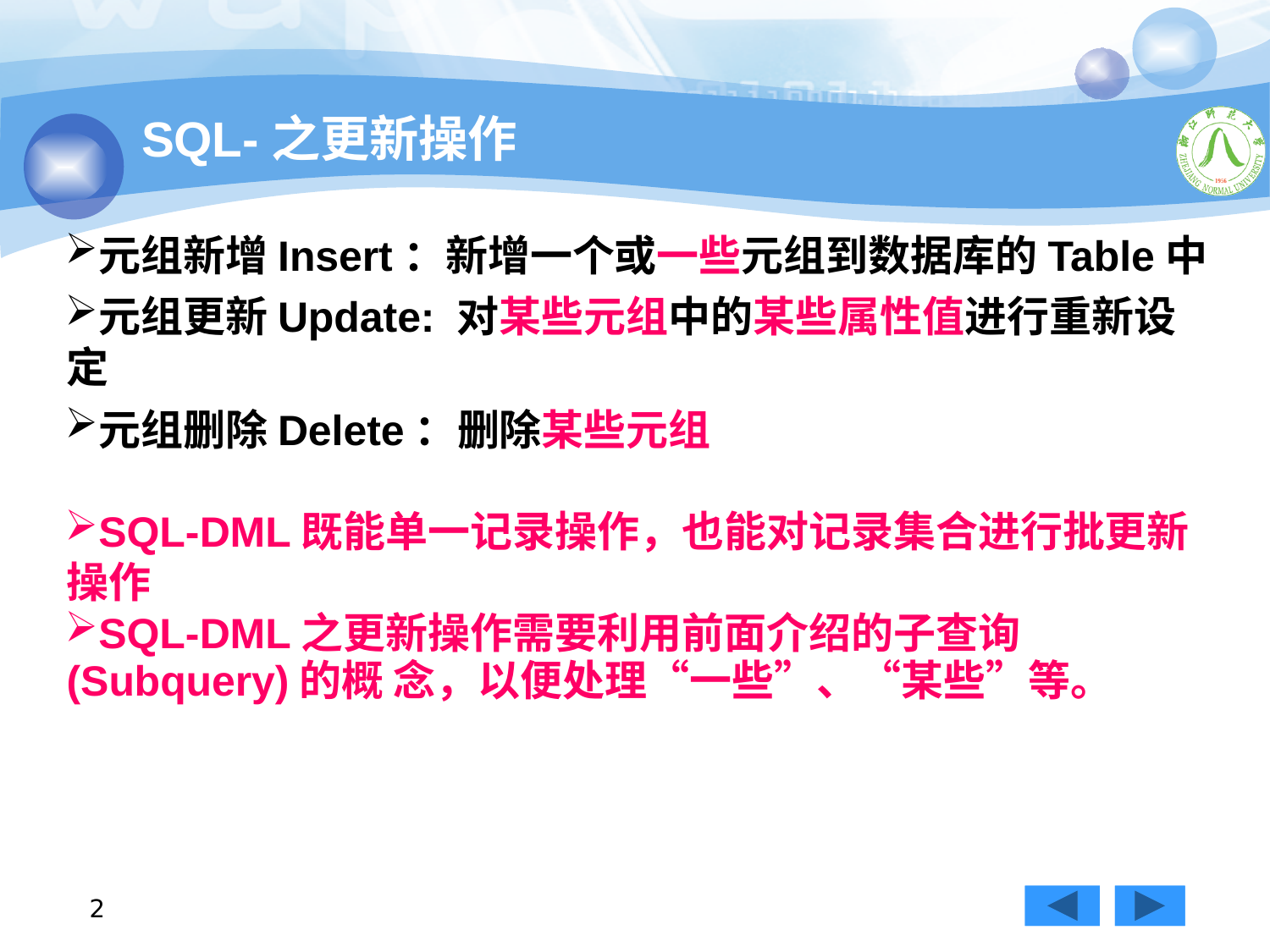

SQL-之更新操作
元组新增Insert：新增一个或一些元组到数据库的Table中
元组更新Update: 对某些元组中的某些属性值进行重新设定
元组删除Delete：删除某些元组

SQL-DML既能单一记录操作，也能对记录集合进行批更新操作
SQL-DML之更新操作需要利用前面介绍的子查询(Subquery)的概 念，以便处理“一些”、“某些”等。
2